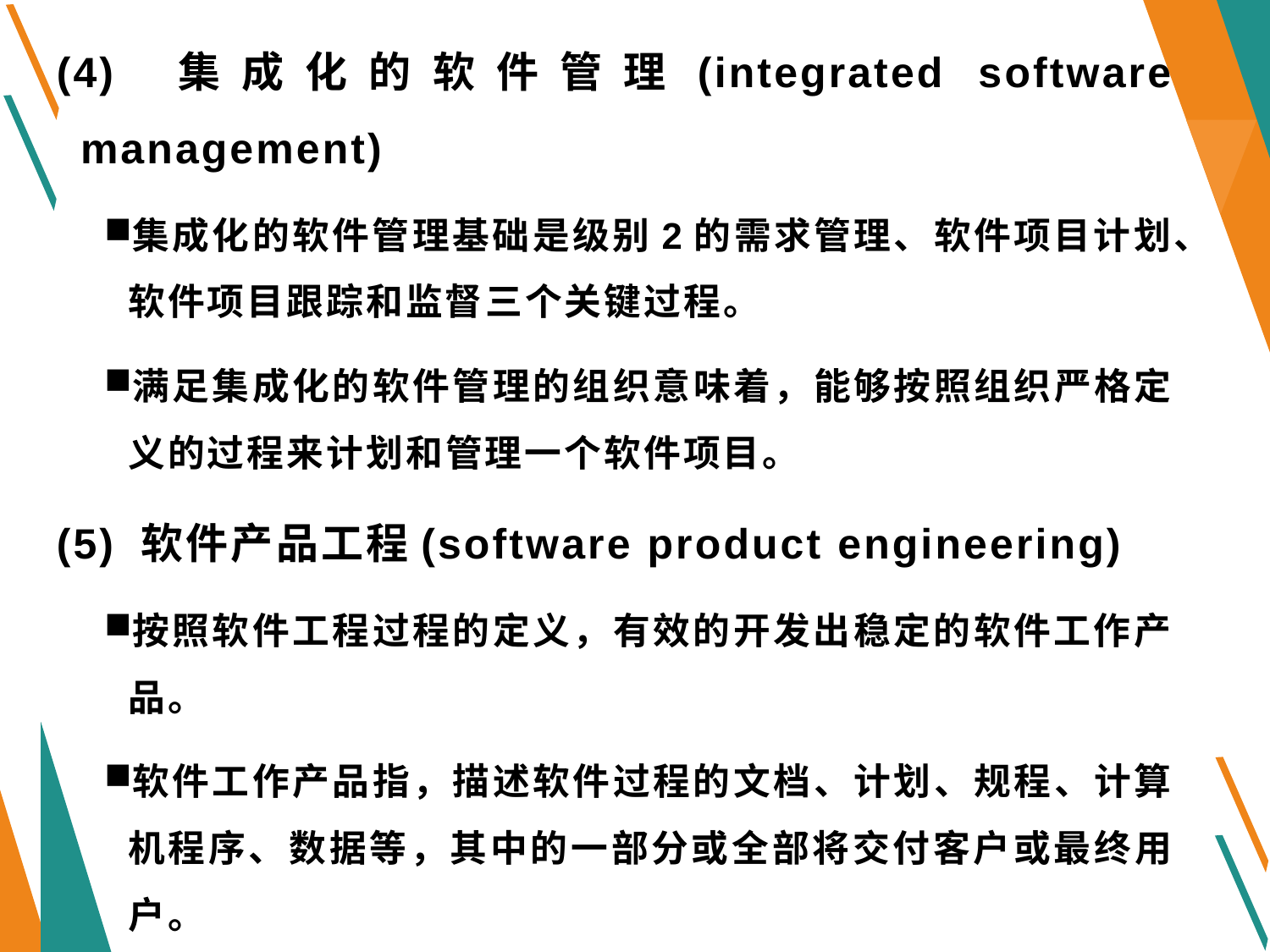

(4) 集成化的软件管理(integrated software management)
集成化的软件管理基础是级别2的需求管理、软件项目计划、软件项目跟踪和监督三个关键过程。
满足集成化的软件管理的组织意味着，能够按照组织严格定义的过程来计划和管理一个软件项目。
(5) 软件产品工程(software product engineering)
按照软件工程过程的定义，有效的开发出稳定的软件工作产品。
软件工作产品指，描述软件过程的文档、计划、规程、计算机程序、数据等，其中的一部分或全部将交付客户或最终用户。